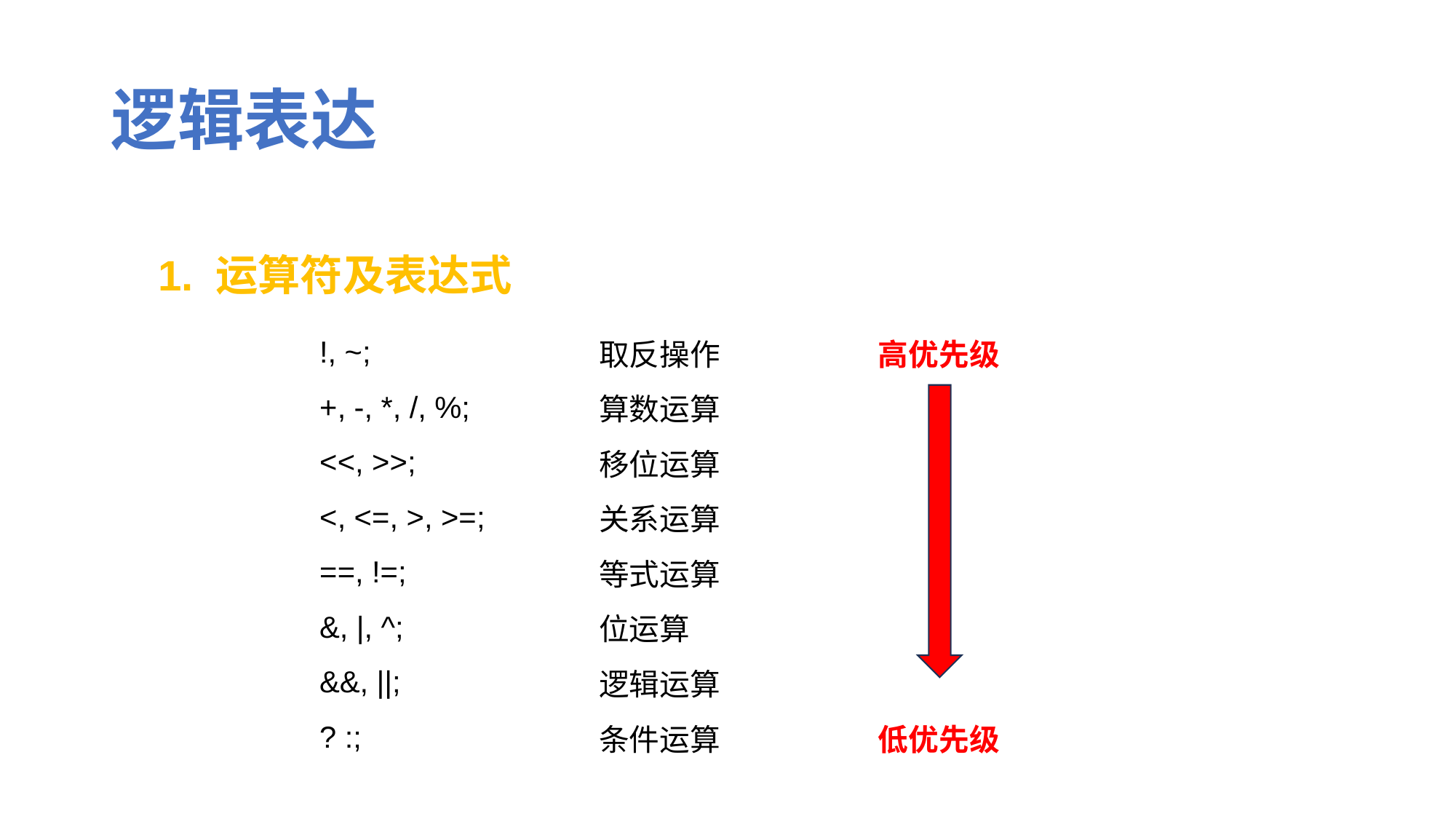

# 逻辑表达
    1. 运算符及表达式

| !, ~; | 取反操作 | 高优先级 |
| --- | --- | --- |
| +, -, \*, /, %; | 算数运算 |  |
| <<, >>; | 移位运算 |  |
| <, <=, >, >=; | 关系运算 |  |
| ==, !=; | 等式运算 |  |
| &, |, ^; | 位运算 |  |
| &&, ||; | 逻辑运算 |  |
| ? :; | 条件运算 | 低优先级 |